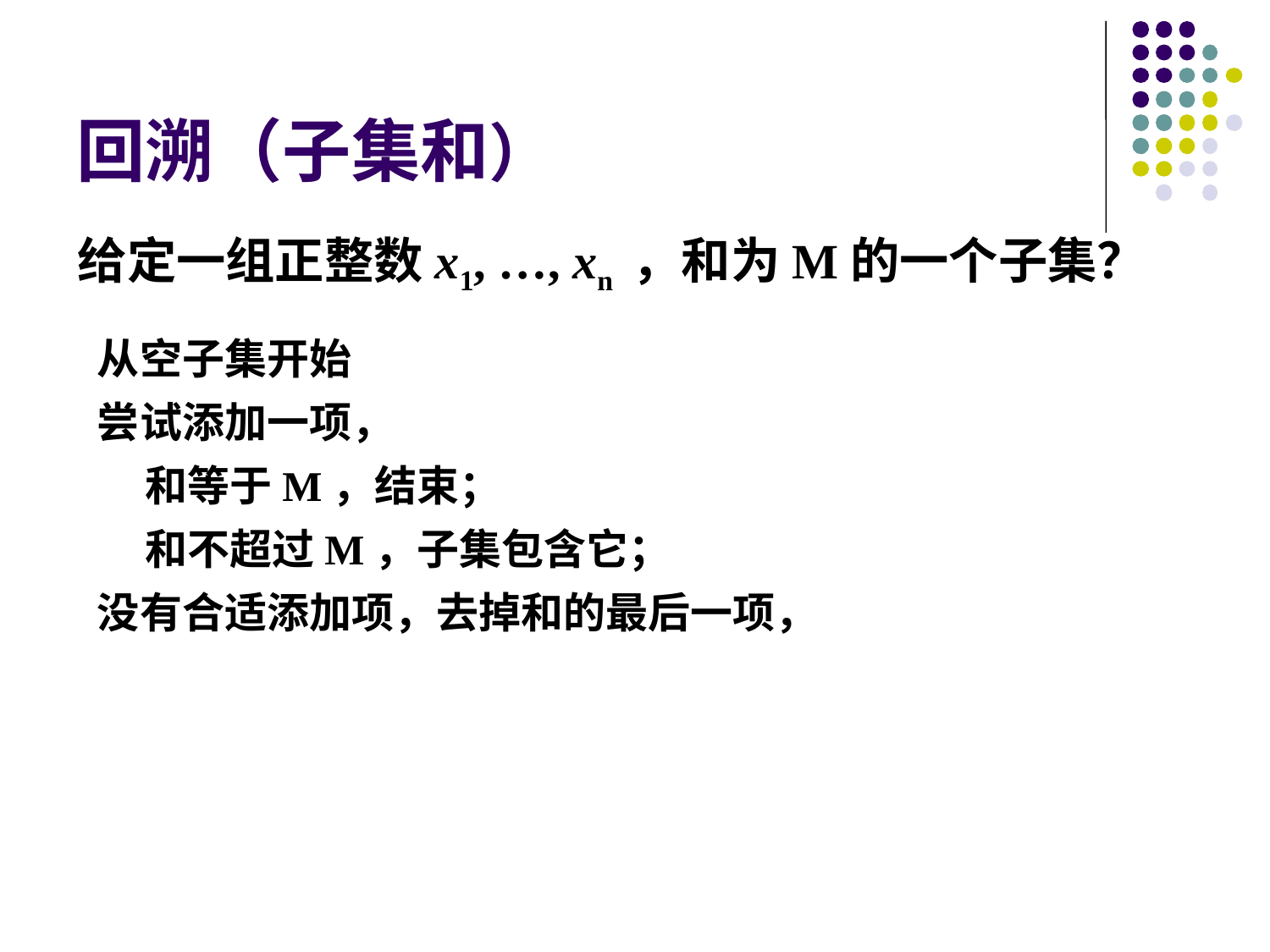

# 回溯（子集和）
给定一组正整数x1, …, xn ，和为M的一个子集？
从空子集开始
尝试添加一项，
	和等于M，结束；
	和不超过M，子集包含它；
没有合适添加项，去掉和的最后一项，